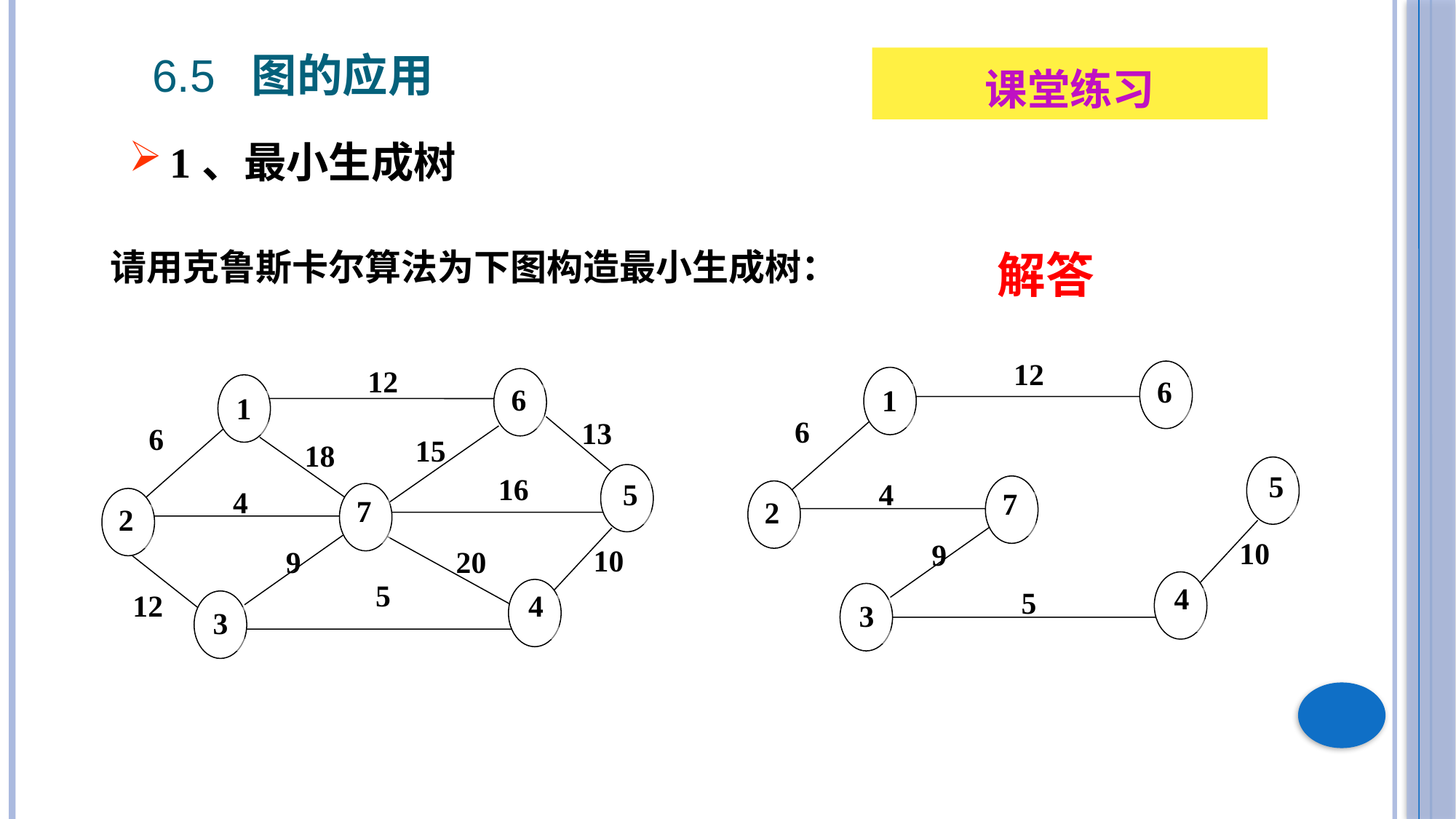

6.5  图的应用
课堂练习
1、最小生成树

解答
    请用克鲁斯卡尔算法为下图构造最小生成树：
12

12

6

1

6

1

6

13

6

15

18

5
16

5
4

7
4

2

7

2

10

9

10

9

20

5

4
5

4
12

3

3